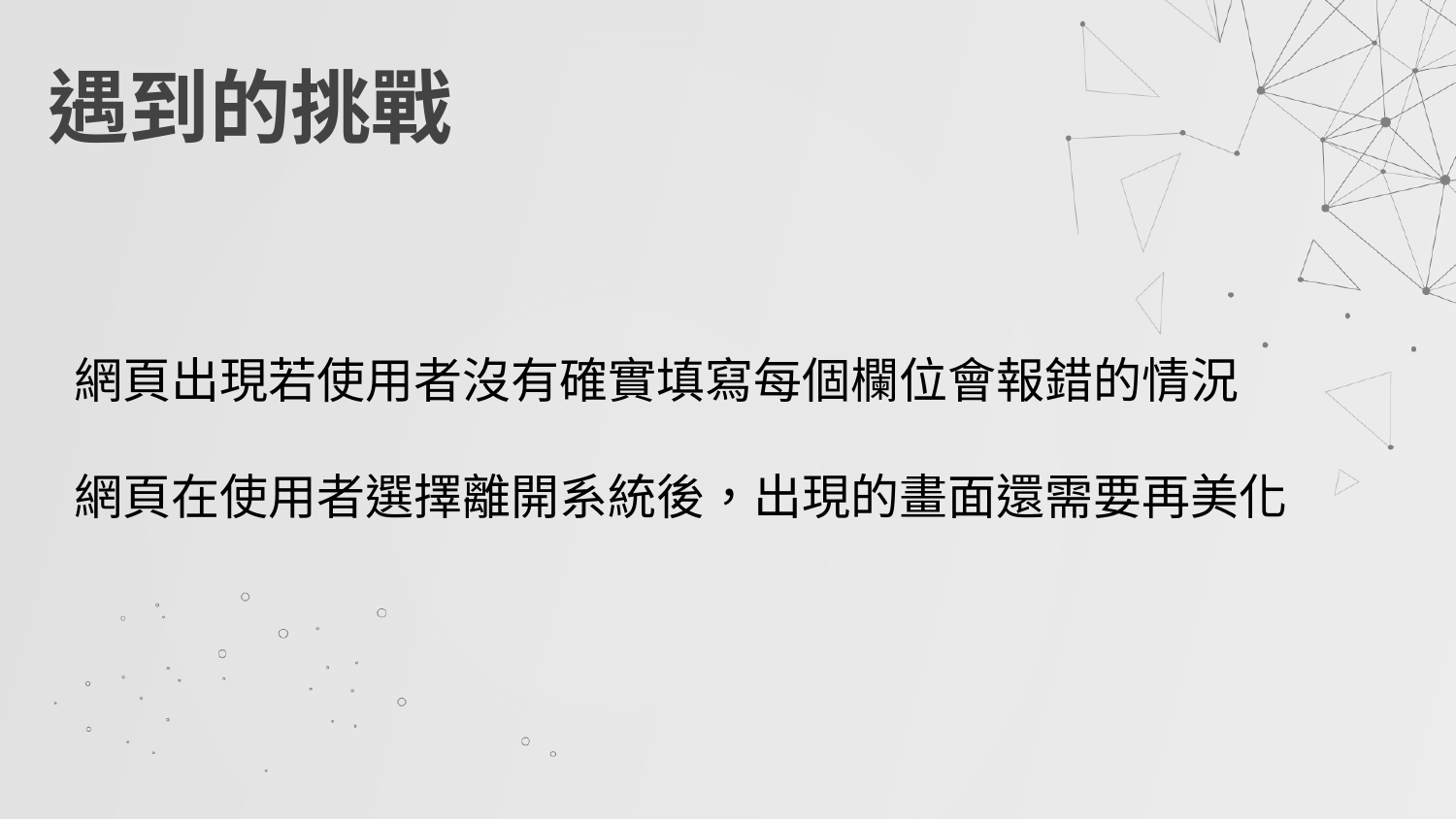

# 遇到的挑戰
網頁出現若使用者沒有確實填寫每個欄位會報錯的情況

網頁在使用者選擇離開系統後，出現的畫面還需要再美化